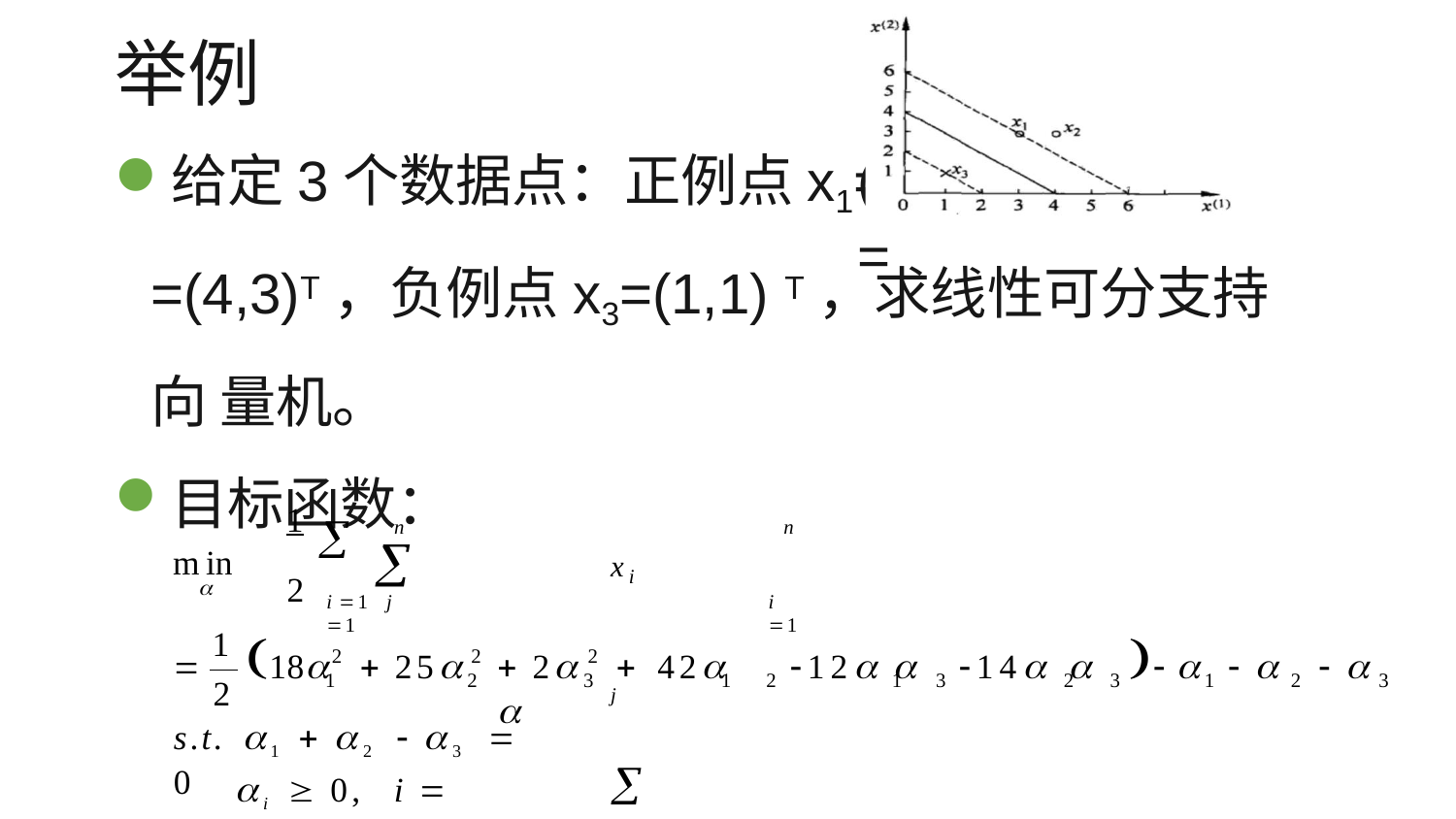

# 举例
给定3个数据点：正例点x1=
=(4,3)T，负例点x3=(1,1) T，求线性可分支持向 量机。
目标函数：
(3,3)T，x2=

n
1 ∑
n
∑
αiα j yi y j (	⋅ x	)−	α
n
xi	j	∑	i
min
2
α
i =1	j =1
i =1
1
=	(18α	+ 25α
−14α α	)− α
+ 2α	+ 42α α
−12α α
− α	− α
2
2
2
2
3
1
1	2
1	3
2	3
1
2
3
2

s.t. α1 + α2 − α3 = 0
αi ≥ 0,
i = 1,2,3